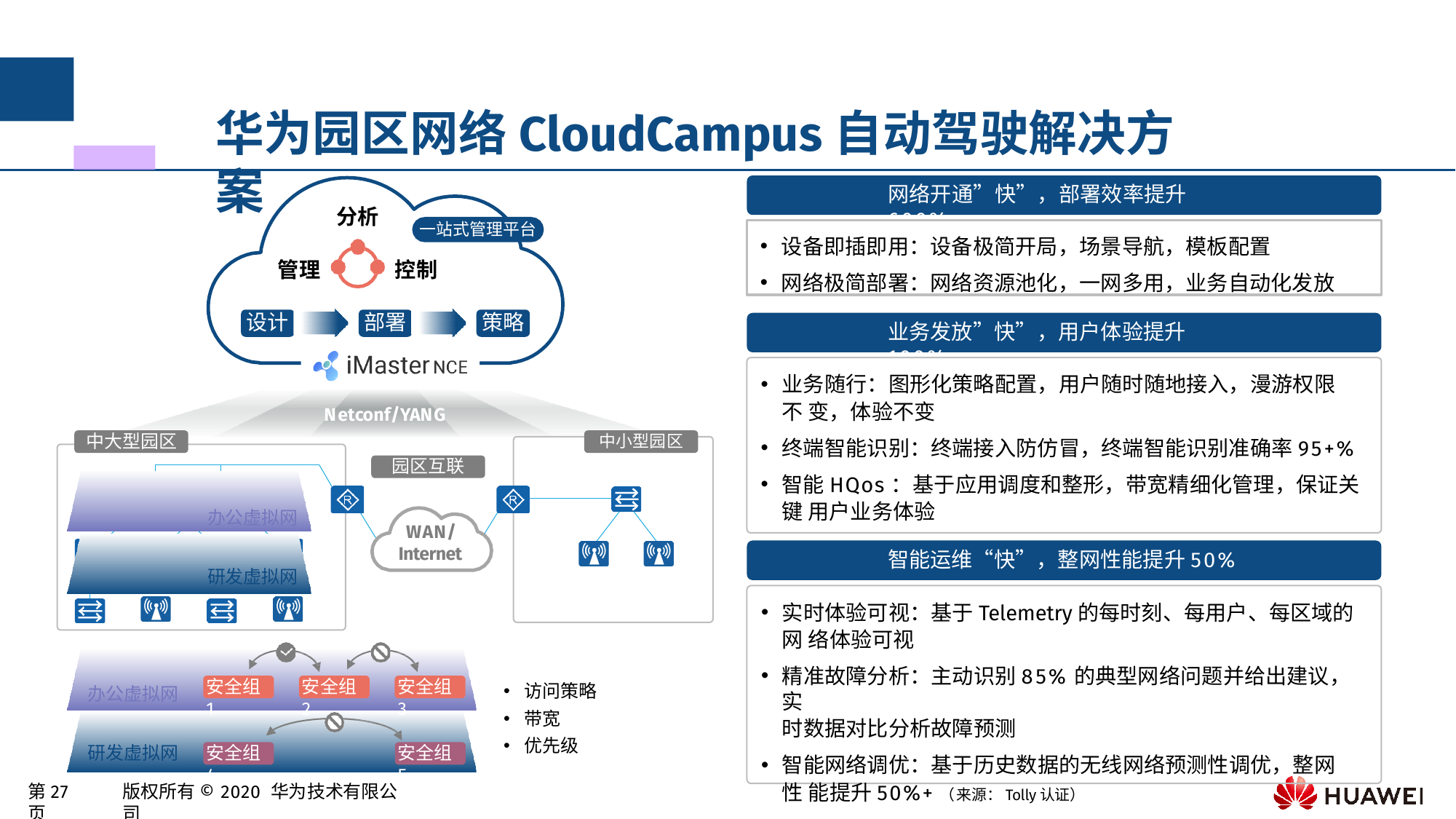

# 华为园区网络CloudCampus自动驾驶解决方案

网络开通”快”，部署效率提升600%
分析

一站式管理平台
设备即插即用：设备极简开局，场景导航，模板配置
网络极简部署：网络资源池化，一网多用，业务自动化发放

管理
控制

设计
部署
策略

业务发放”快”，用户体验提升100%

业务随行：图形化策略配置，用户随时随地接入，漫游权限不 变，体验不变
终端智能识别：终端接入防仿冒，终端智能识别准确率95+%
智能HQos：基于应用调度和整形，带宽精细化管理，保证关键 用户业务体验

Netconf/YANG
中大型园区
中小型园区

园区互联

办公虚拟网

WAN/
Internet

智能运维“快”，整网性能提升50%+

研发虚拟网

实时体验可视：基于Telemetry的每时刻、每用户、每区域的网 络体验可视
精准故障分析：主动识别85%的典型网络问题并给出建议，实
时数据对比分析故障预测
智能网络调优：基于历史数据的无线网络预测性调优，整网性 能提升50%+（来源：Tolly认证）

访问策略
带宽
优先级
安全组1
安全组2
安全组3

办公虚拟网

研发虚拟网
安全组4
安全组5

第27页
版权所有© 2020 华为技术有限公司